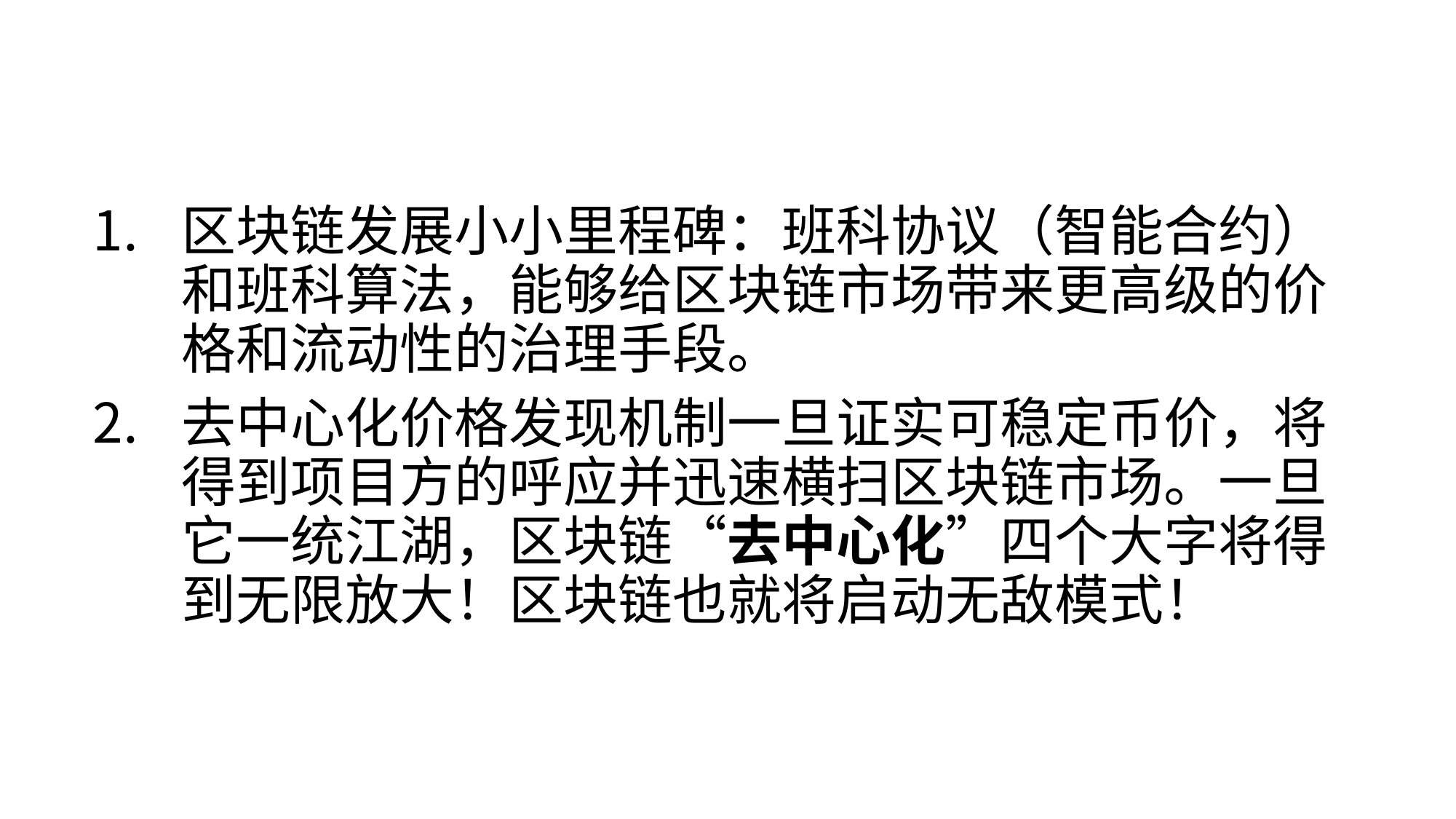

# 去中心化价格发现的意义
区块链发展小小里程碑：班科协议（智能合约）和班科算法，能够给区块链市场带来更高级的价格和流动性的治理手段。
去中心化价格发现机制一旦证实可稳定币价，将得到项目方的呼应并迅速横扫区块链市场。一旦它一统江湖，区块链“去中心化”四个大字将得到无限放大！区块链也就将启动无敌模式！